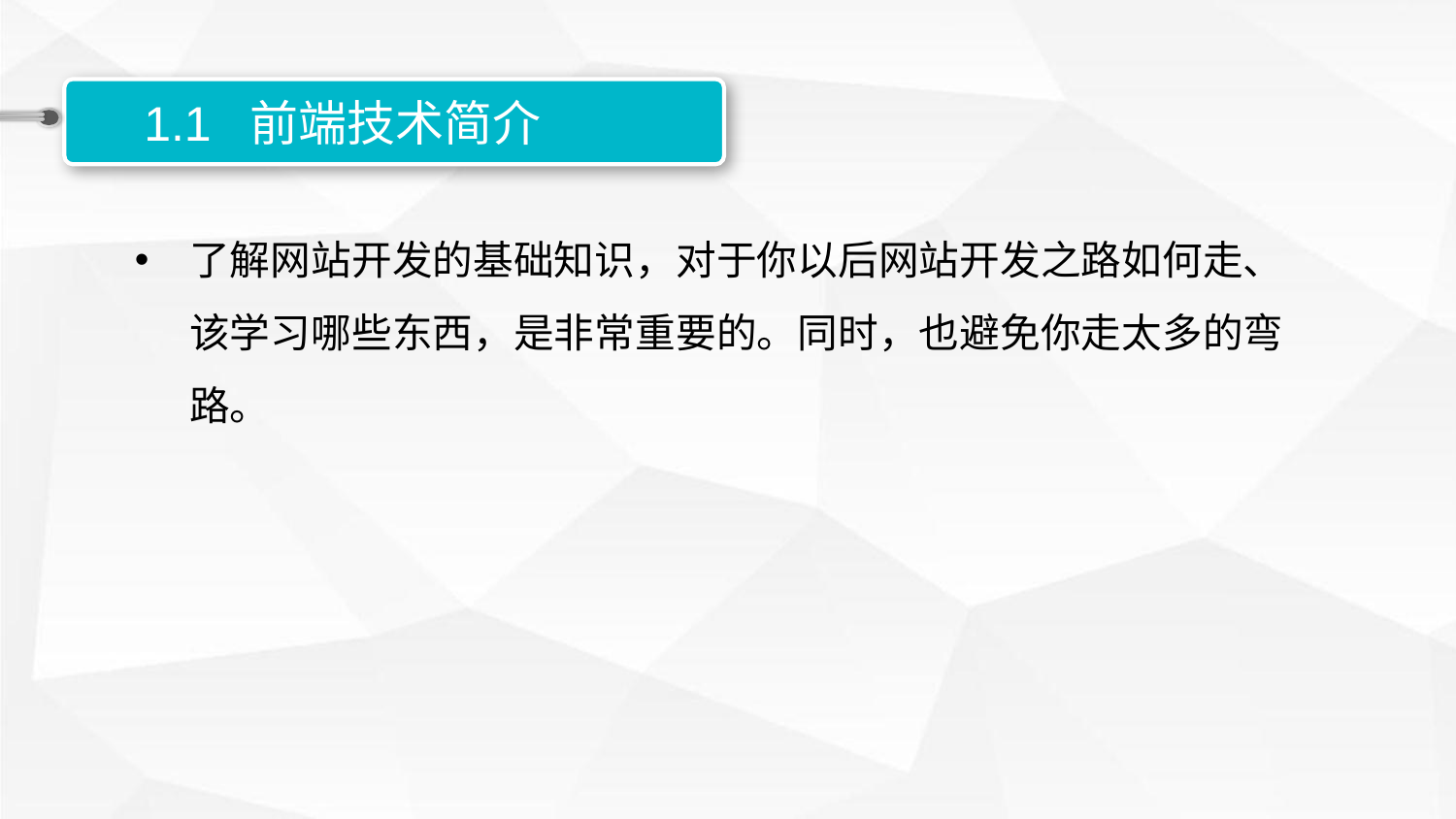

1.1  前端技术简介

了解网站开发的基础知识，对于你以后网站开发之路如何走、该学习哪些东西，是非常重要的。同时，也避免你走太多的弯路。